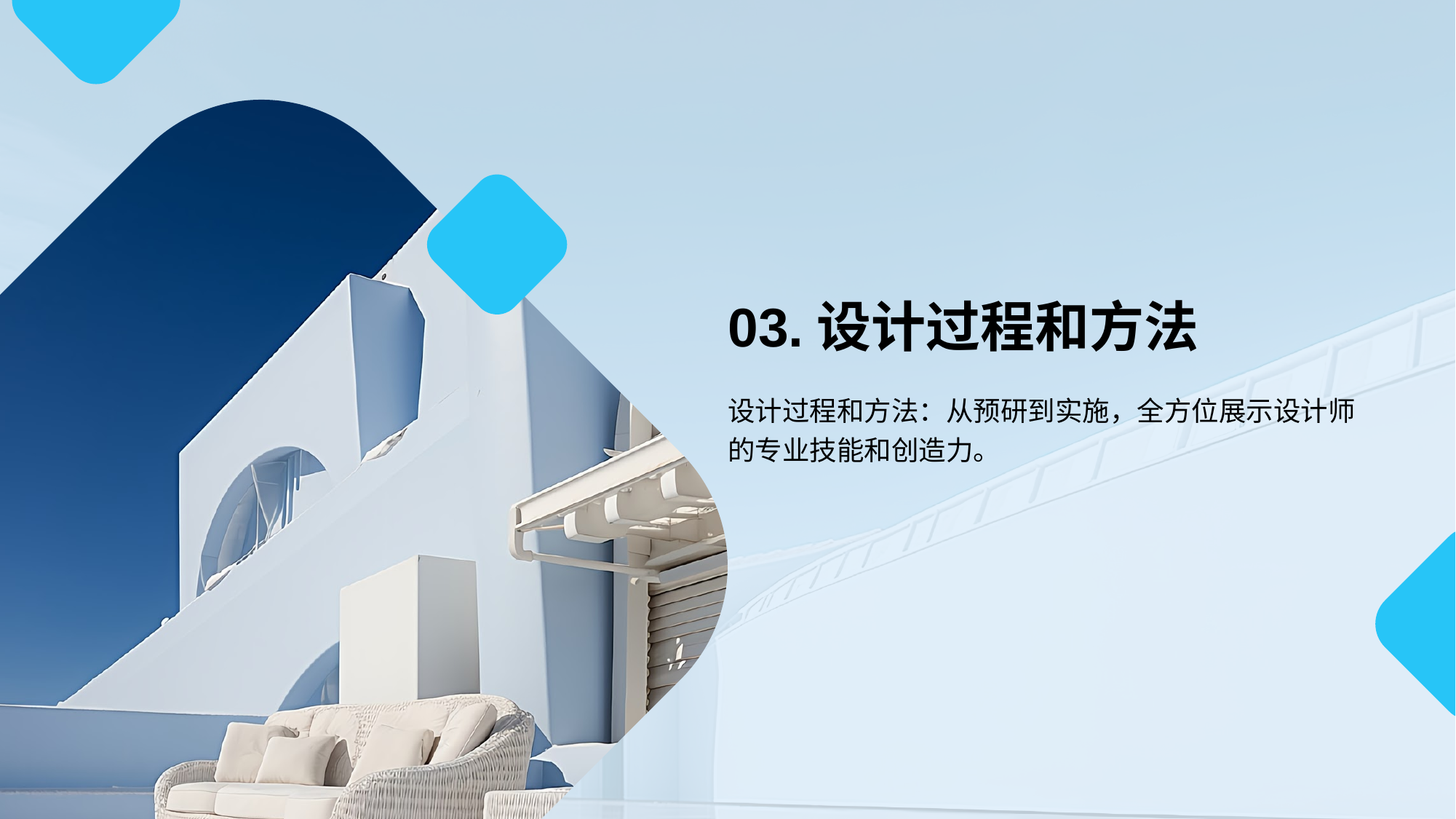

# 03.设计过程和方法
设计过程和方法：从预研到实施，全方位展示设计师的专业技能和创造力。